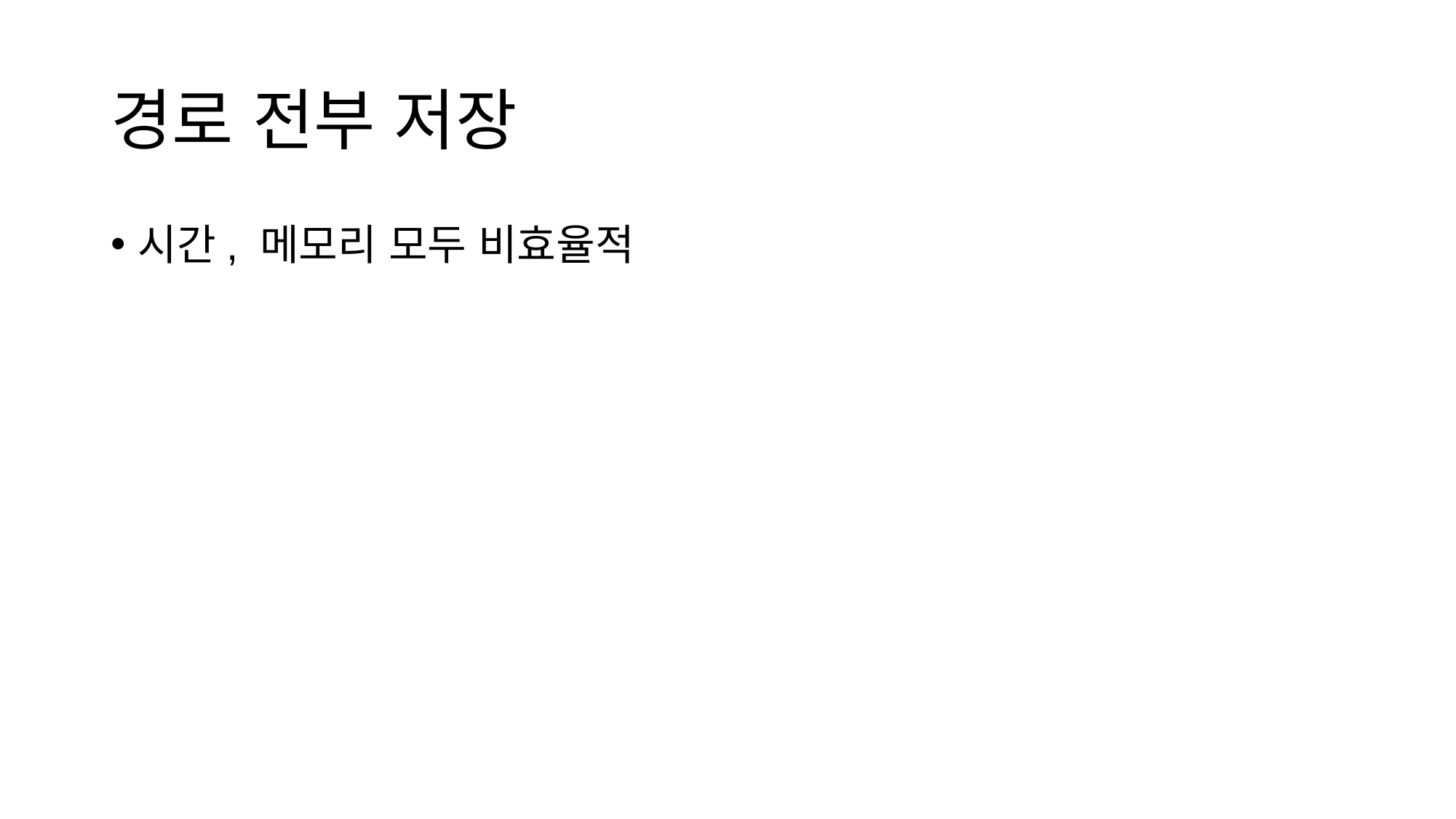

# 경로 전부 저장
시간, 메모리 모두 비효율적